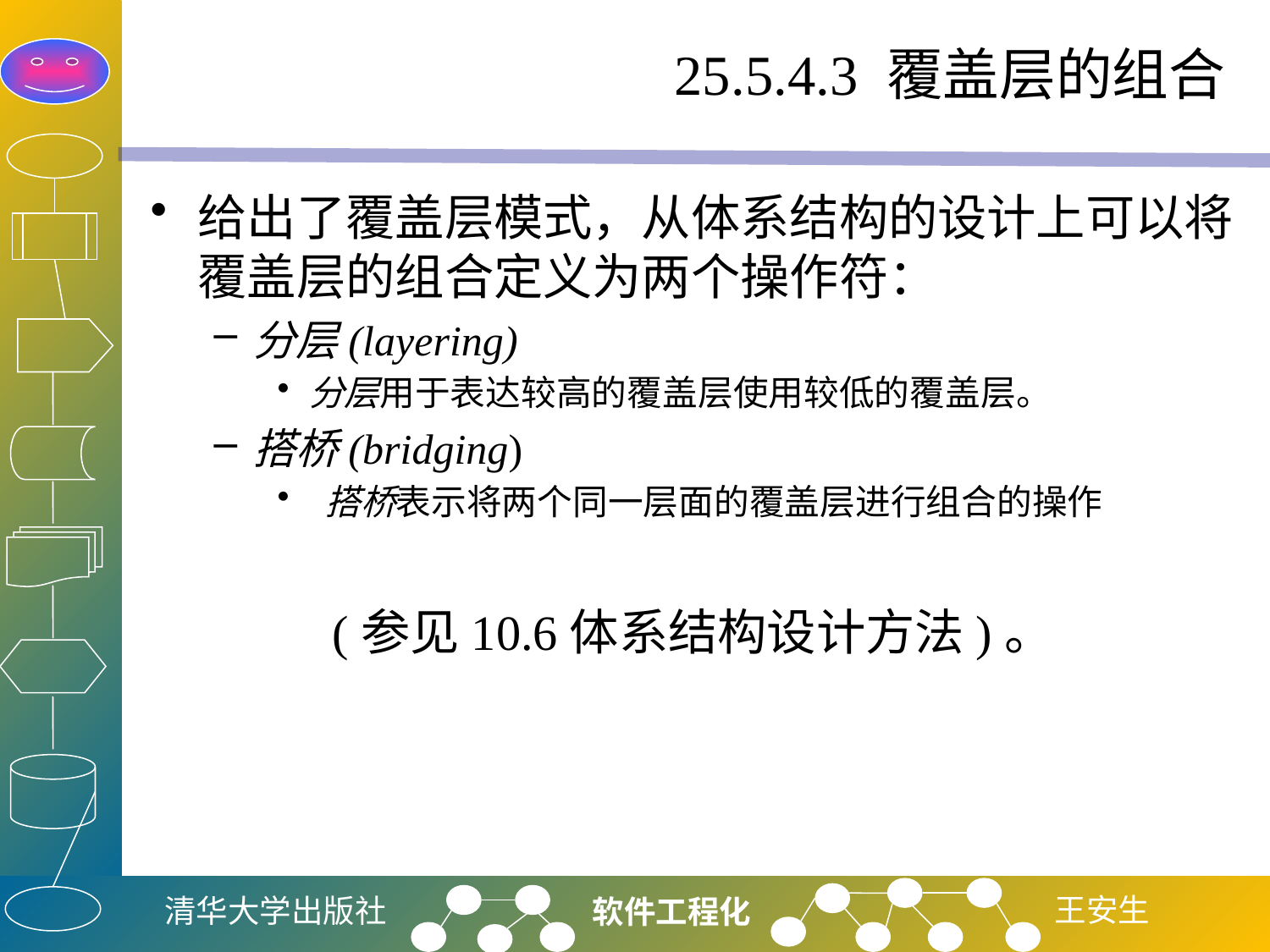

# 25.5.4.3 覆盖层的组合
给出了覆盖层模式，从体系结构的设计上可以将覆盖层的组合定义为两个操作符：
分层(layering)
分层用于表达较高的覆盖层使用较低的覆盖层。
搭桥(bridging)
 搭桥表示将两个同一层面的覆盖层进行组合的操作

(参见10.6体系结构设计方法)。